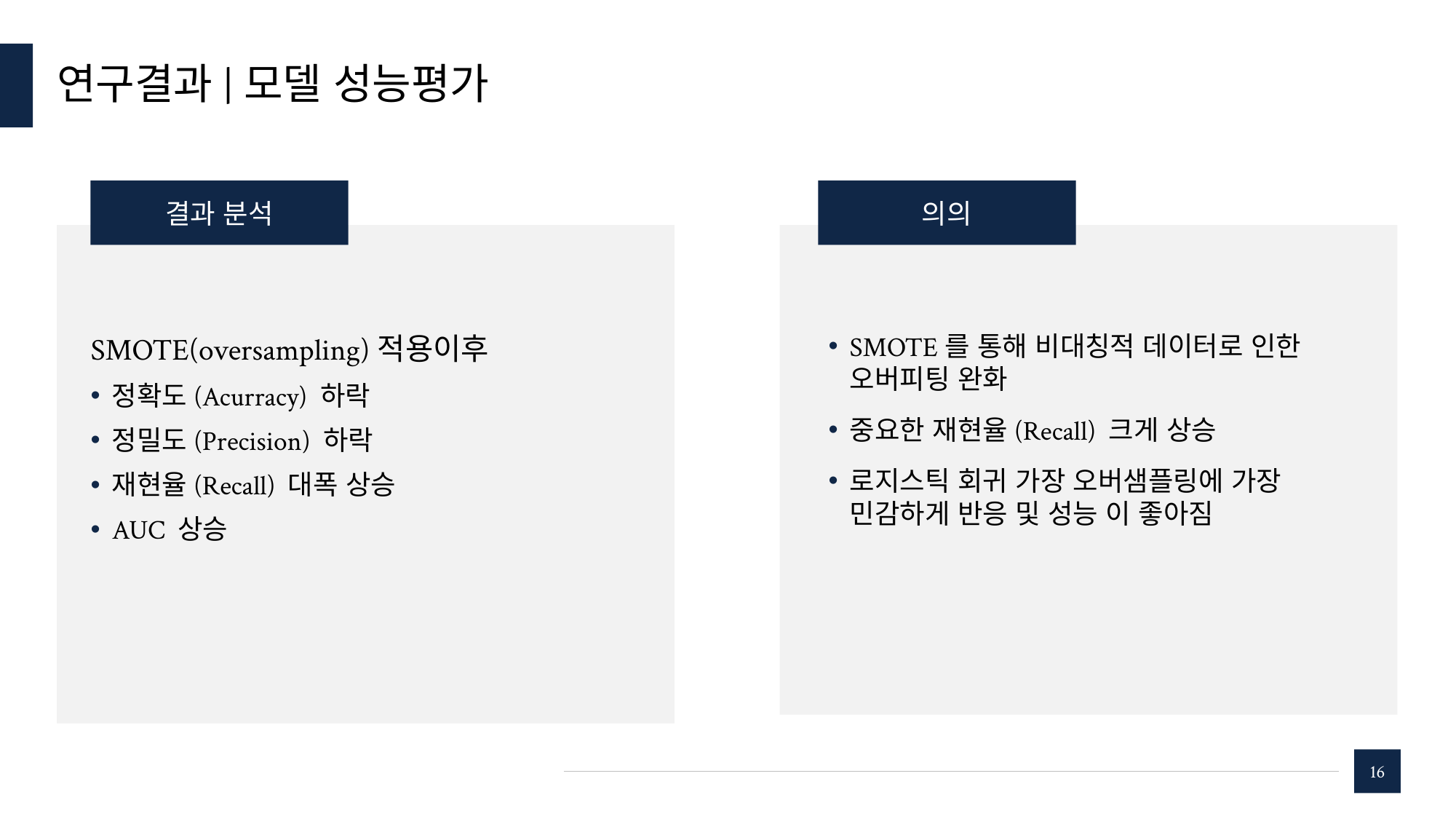

# 연구결과|모델 성능평가
결과 분석
의의

SMOTE(oversampling)적용이후
정확도(Acurracy) 하락
정밀도(Precision) 하락
재현율(Recall) 대폭 상승
AUC 상승
SMOTE를 통해 비대칭적 데이터로 인한 오버피팅 완화
중요한 재현율(Recall) 크게 상승
로지스틱 회귀 가장 오버샘플링에 가장 민감하게 반응 및 성능 이 좋아짐

16